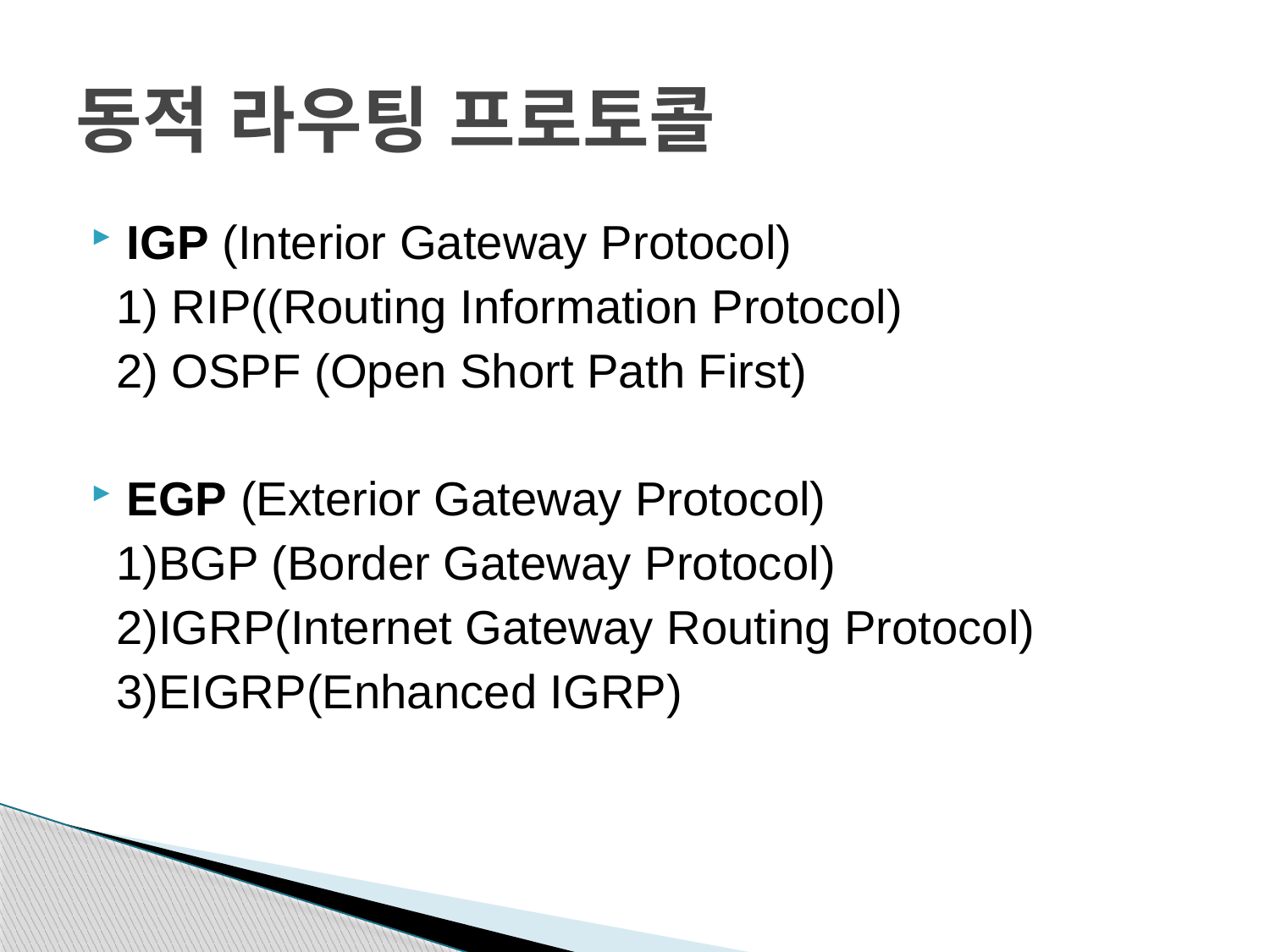

# 동적 라우팅 프로토콜
IGP (Interior Gateway Protocol)
   1) RIP((Routing Information Protocol)
   2) OSPF (Open Short Path First)

EGP (Exterior Gateway Protocol)
   1)BGP (Border Gateway Protocol)
   2)IGRP(Internet Gateway Routing Protocol)
   3)EIGRP(Enhanced IGRP)